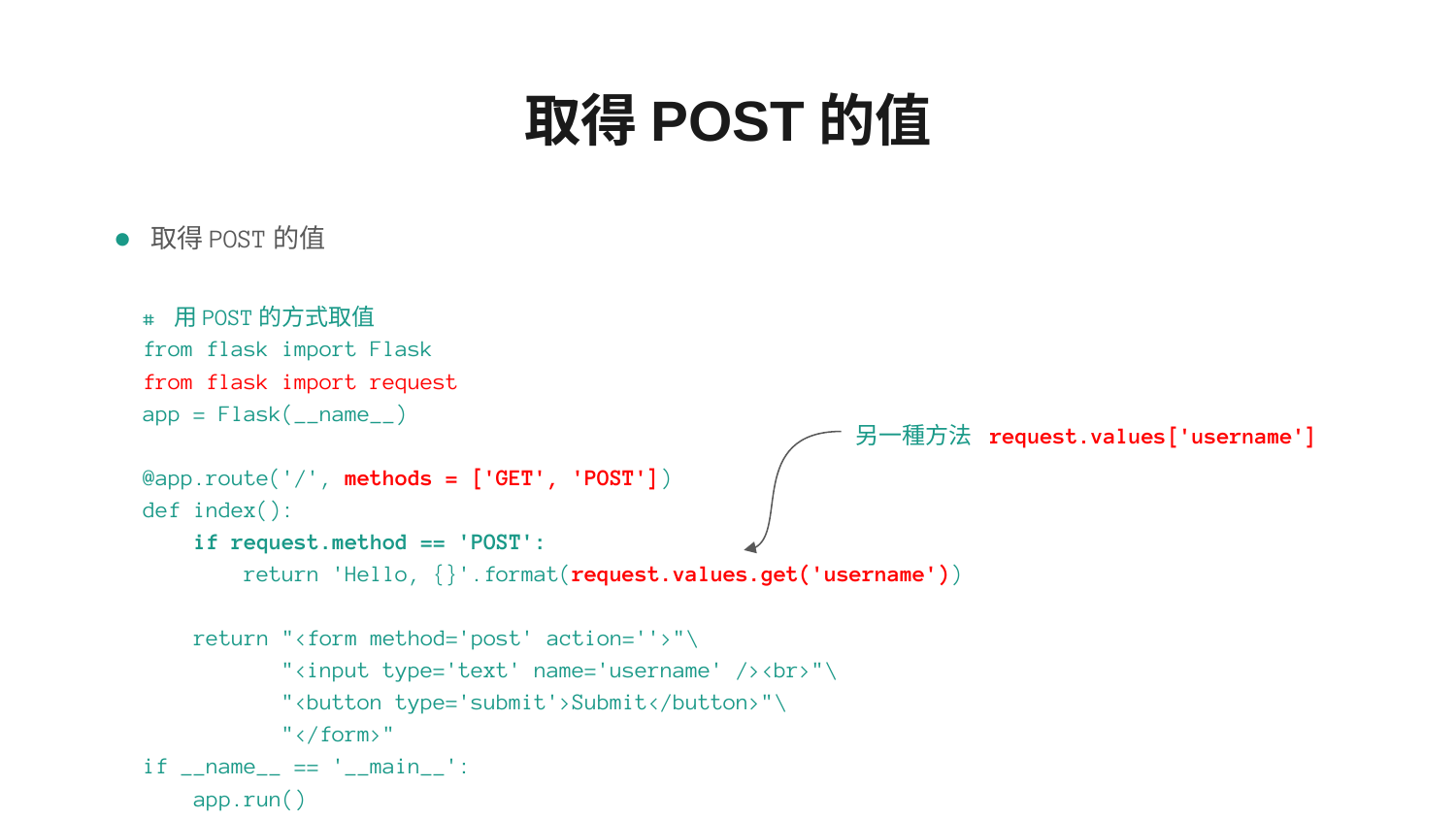

# 取得POST的值
取得POST的值
# 用POST的方式取值
from flask import Flask
from flask import request
app = Flask(__name__)

@app.route('/', methods = ['GET', 'POST'])
def index():
    if request.method == 'POST':
        return 'Hello, {}'.format(request.values.get('username'))

    return "<form method='post' action=''>"\
           "<input type='text' name='username' /><br>"\
           "<button type='submit'>Submit</button>"\
           "</form>"
if __name__ == '__main__':
    app.run()
另一種方法 request.values['username']
10